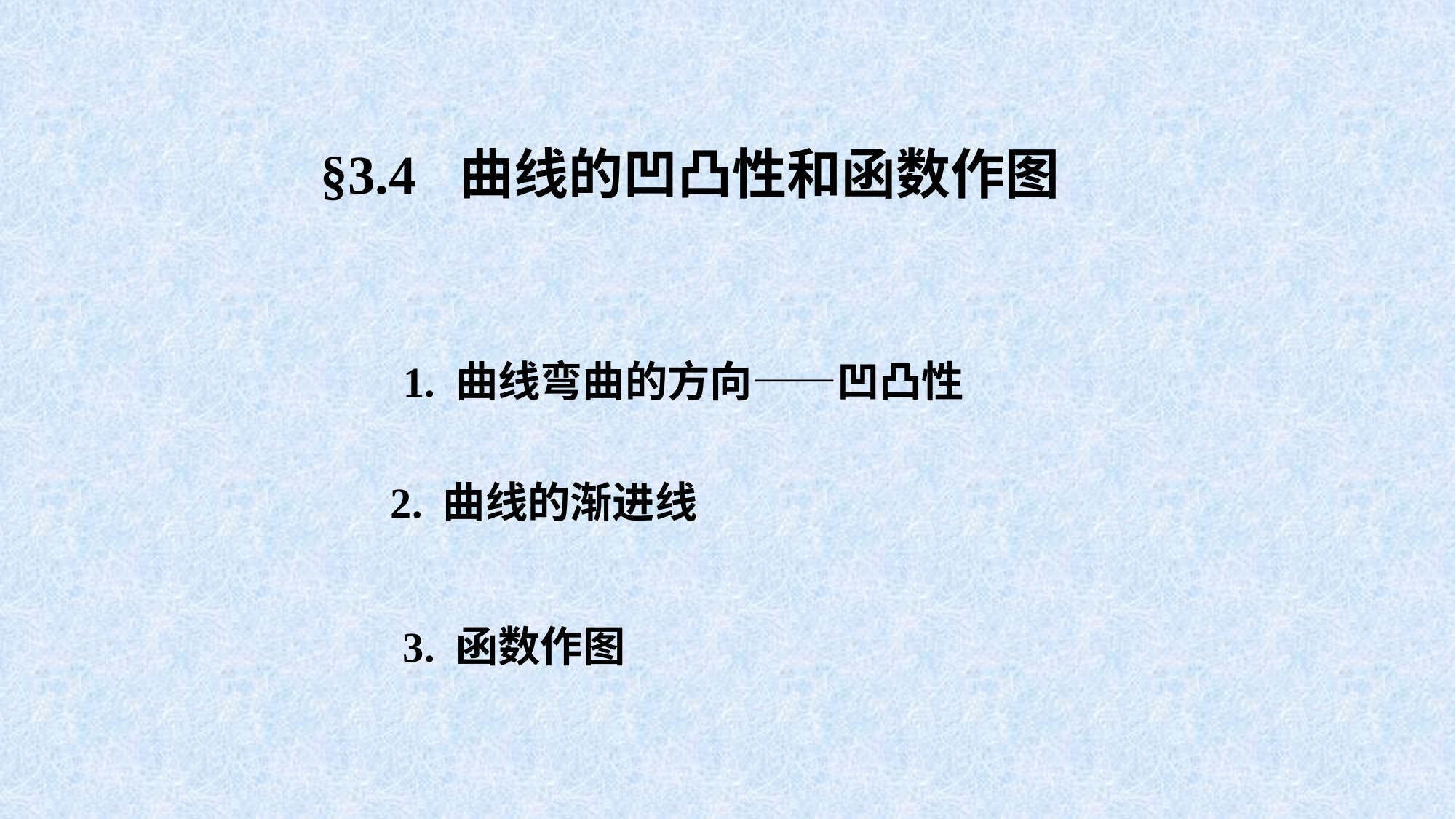

§3.4  曲线的凹凸性和函数作图
1. 曲线弯曲的方向——凹凸性
2. 曲线的渐进线
3. 函数作图